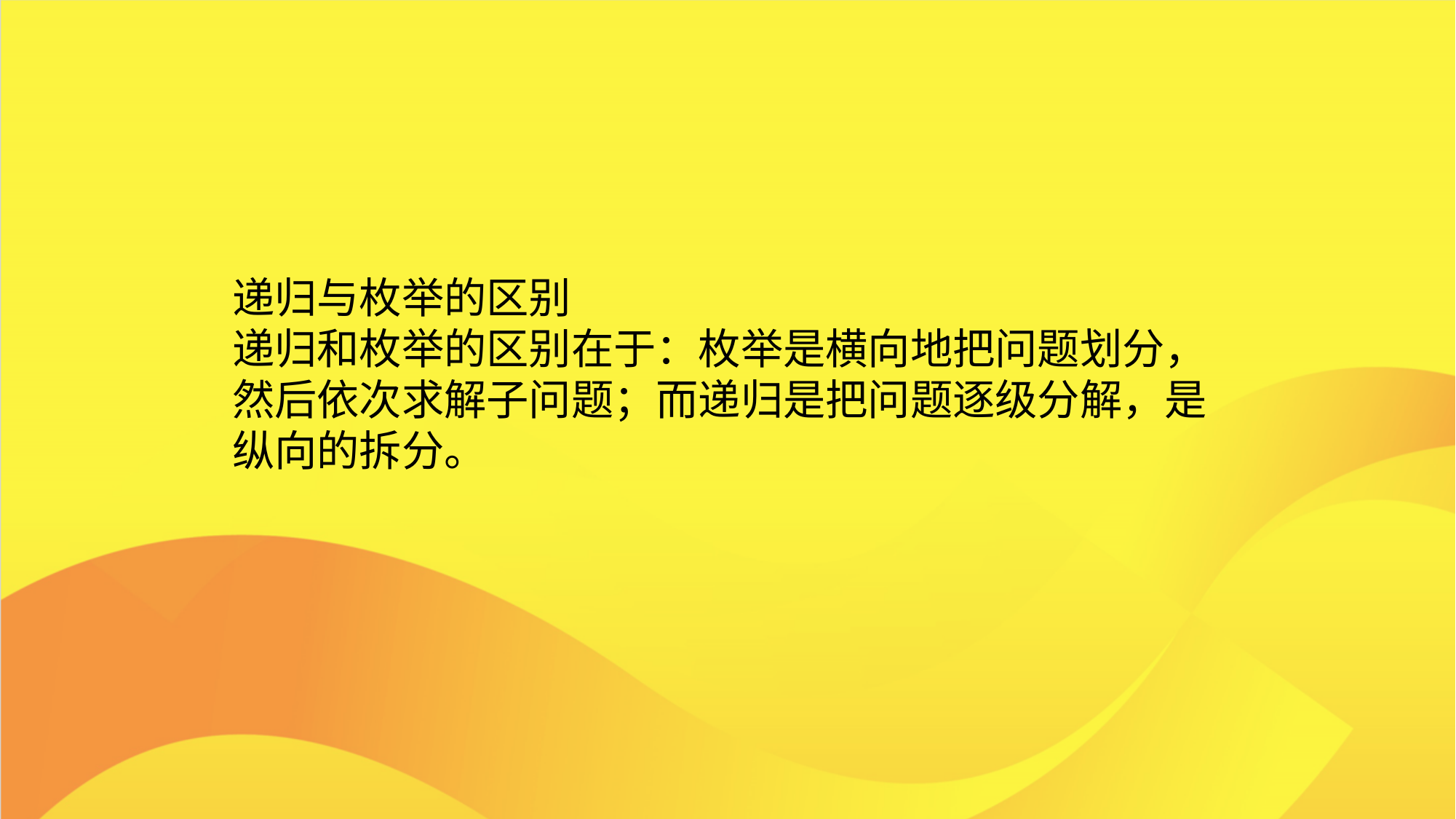

递归与枚举的区别
递归和枚举的区别在于：枚举是横向地把问题划分，然后依次求解子问题；而递归是把问题逐级分解，是纵向的拆分。